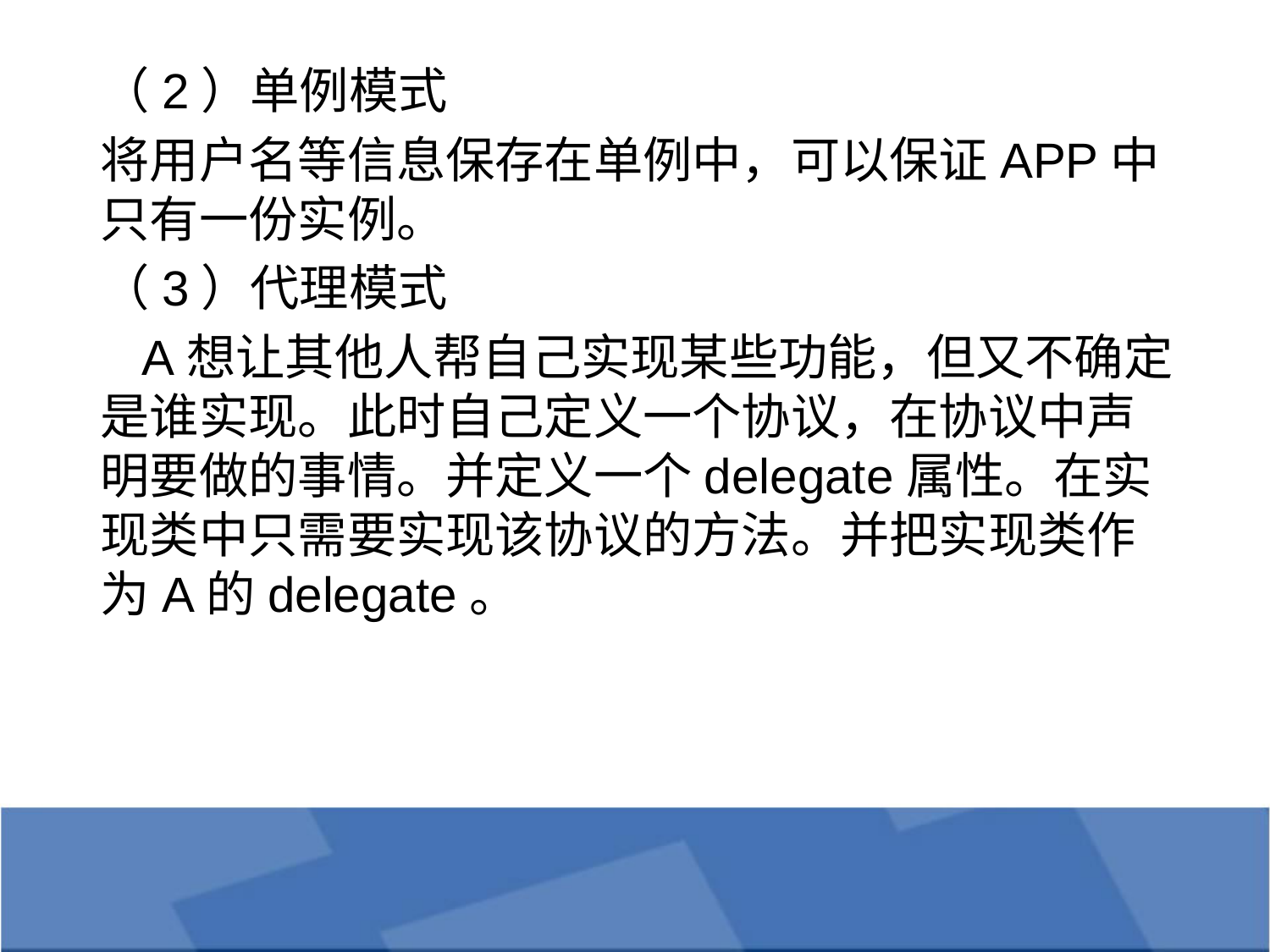

（2）单例模式
将用户名等信息保存在单例中，可以保证APP中只有一份实例。
（3）代理模式
   A想让其他人帮自己实现某些功能，但又不确定是谁实现。此时自己定义一个协议，在协议中声明要做的事情。并定义一个delegate属性。在实现类中只需要实现该协议的方法。并把实现类作为A的delegate。